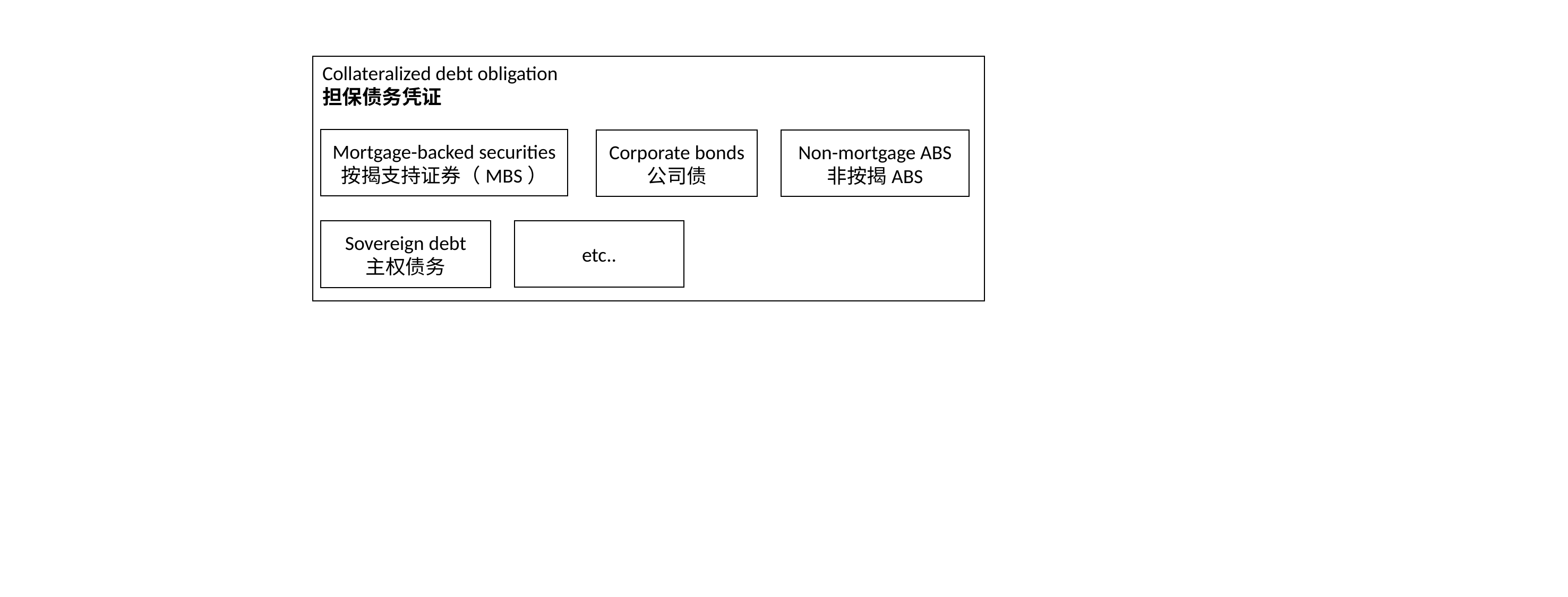

Collateralized debt obligation
担保债务凭证
Mortgage-backed securities
按揭支持证券（MBS）
Corporate bonds
公司债
Non-mortgage ABS
非按揭ABS
etc..
Sovereign debt
主权债务